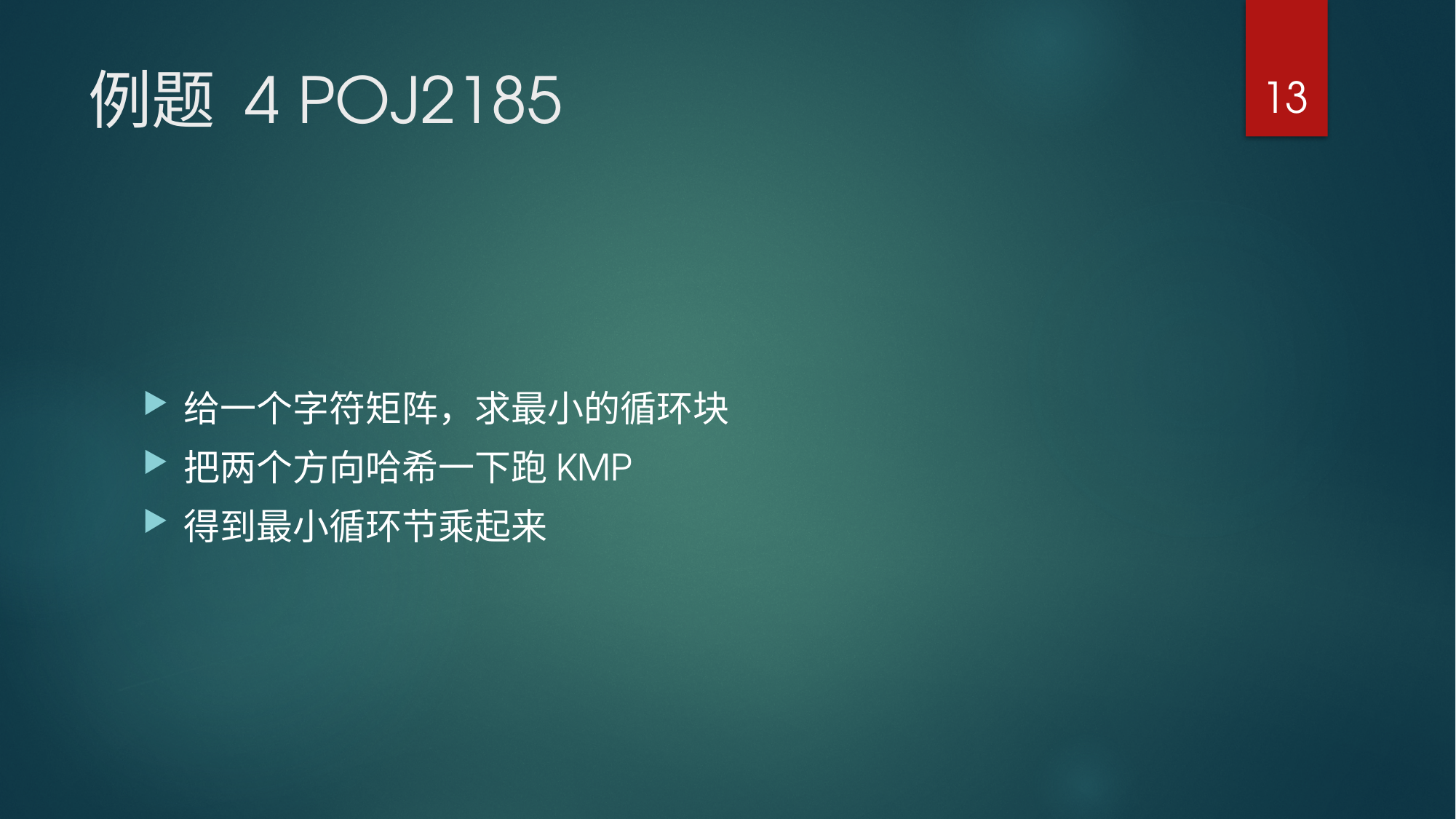

13
# 例题 4 POJ2185
给一个字符矩阵，求最小的循环块
把两个方向哈希一下跑KMP
得到最小循环节乘起来